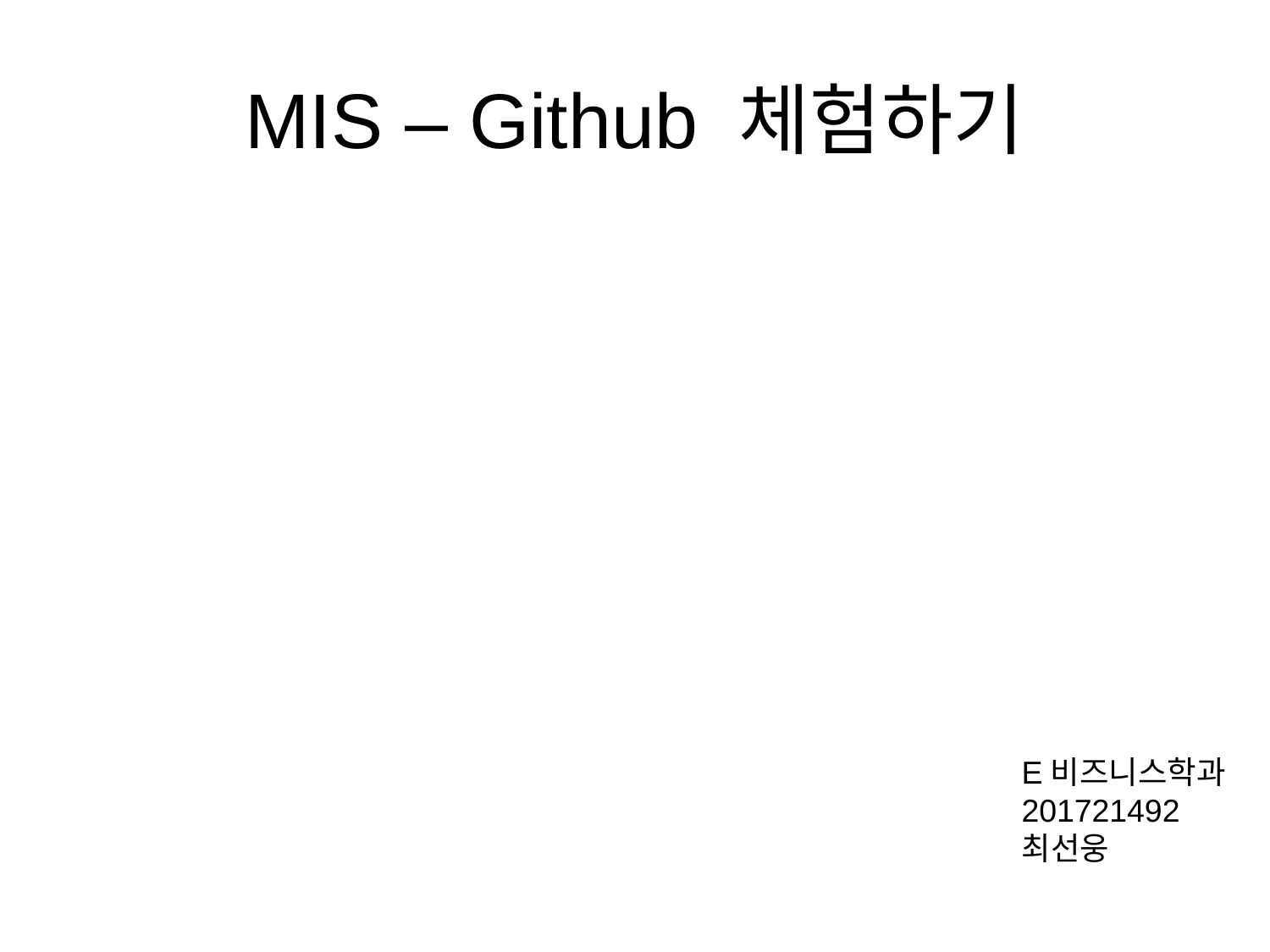

# MIS – Github 체험하기
E비즈니스학과
201721492
최선웅